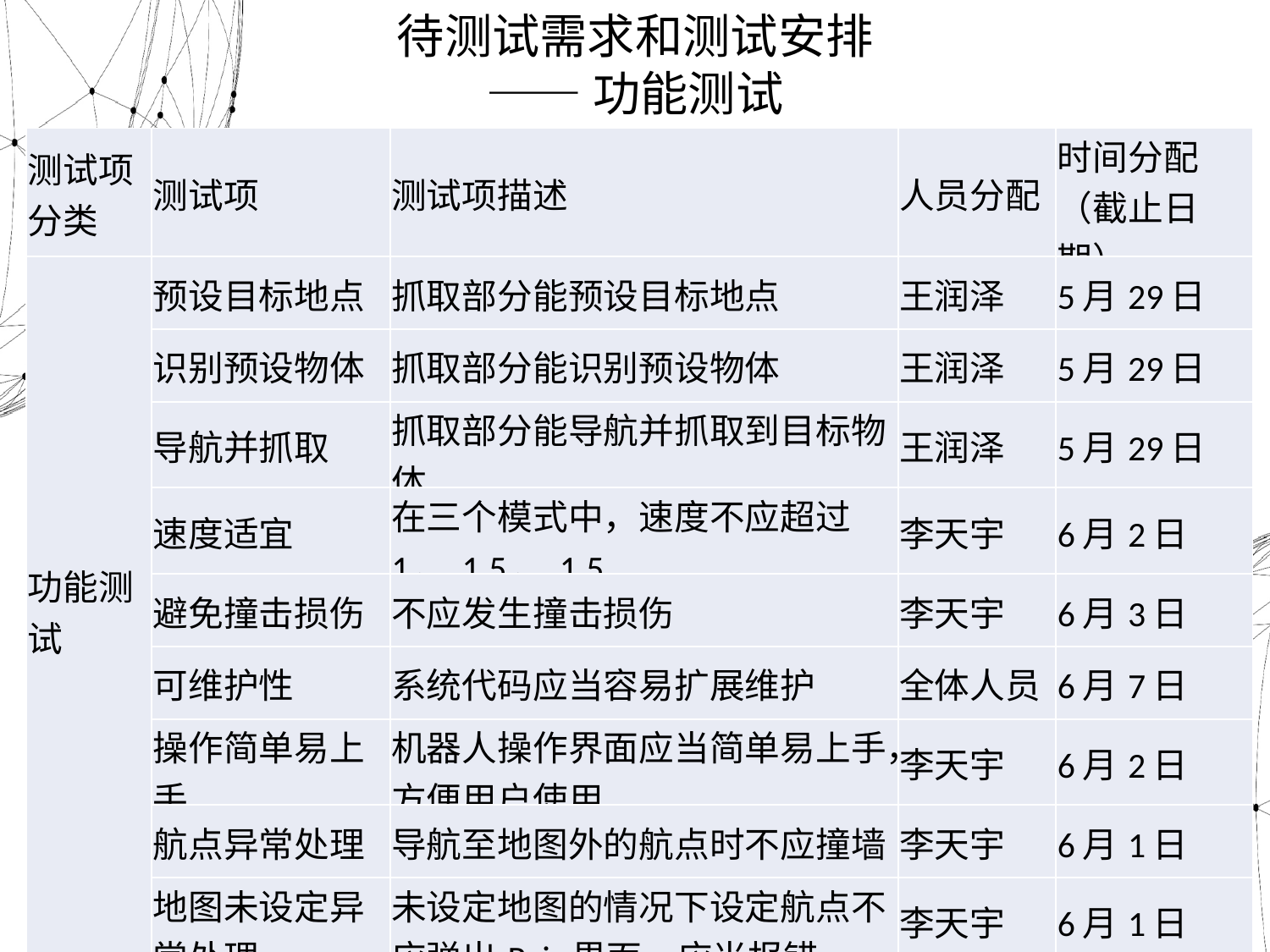

待测试需求和测试安排
——功能测试
| 测试项分类 | 测试项 | 测试项描述 | 人员分配 | 时间分配（截止日期） |
| --- | --- | --- | --- | --- |
| 功能测试 | 预设目标地点 | 抓取部分能预设目标地点 | 王润泽 | 5月29日 |
|  | 识别预设物体 | 抓取部分能识别预设物体 | 王润泽 | 5月29日 |
|  | 导航并抓取 | 抓取部分能导航并抓取到目标物体 | 王润泽 | 5月29日 |
|  | 速度适宜 | 在三个模式中，速度不应超过1、1.5、1.5 | 李天宇 | 6月2日 |
|  | 避免撞击损伤 | 不应发生撞击损伤 | 李天宇 | 6月3日 |
|  | 可维护性 | 系统代码应当容易扩展维护 | 全体人员 | 6月7日 |
|  | 操作简单易上手 | 机器人操作界面应当简单易上手，方便用户使用 | 李天宇 | 6月2日 |
|  | 航点异常处理 | 导航至地图外的航点时不应撞墙 | 李天宇 | 6月1日 |
|  | 地图未设定异常处理 | 未设定地图的情况下设定航点不应弹出Rviz界面，应当报错 | 李天宇 | 6月1日 |